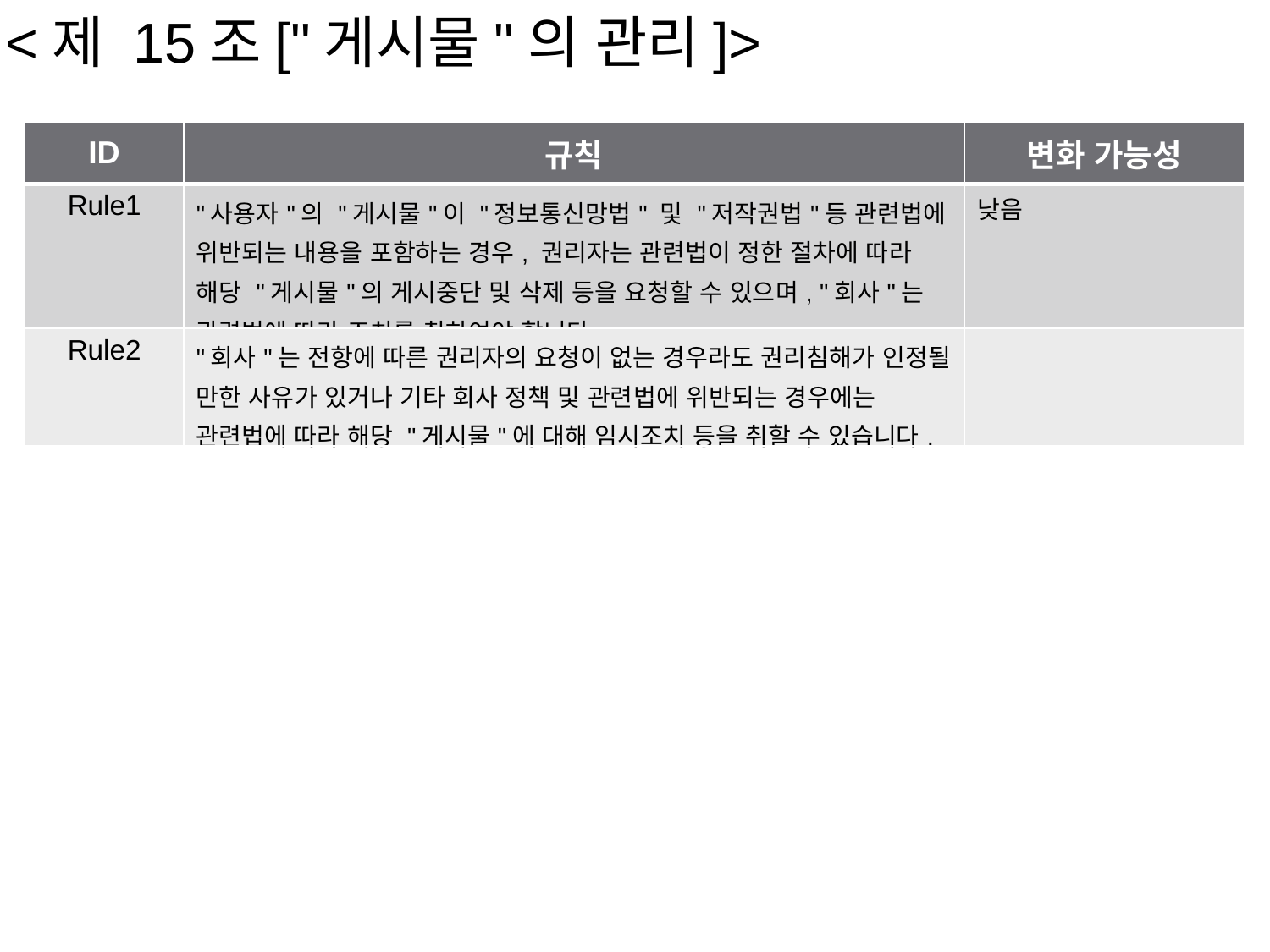

<제 15조["게시물"의 관리]>
| ID | 규칙 | 변화 가능성 |
| --- | --- | --- |
| Rule1 | "사용자"의 "게시물"이 "정보통신망법" 및 "저작권법"등 관련법에 위반되는 내용을 포함하는 경우, 권리자는 관련법이 정한 절차에 따라 해당 "게시물"의 게시중단 및 삭제 등을 요청할 수 있으며, "회사"는 관련법에 따라 조치를 취하여야 합니다. | 낮음 |
| Rule2 | "회사"는 전항에 따른 권리자의 요청이 없는 경우라도 권리침해가 인정될 만한 사유가 있거나 기타 회사 정책 및 관련법에 위반되는 경우에는 관련법에 따라 해당 "게시물"에 대해 임시조치 등을 취할 수 있습니다. |  |